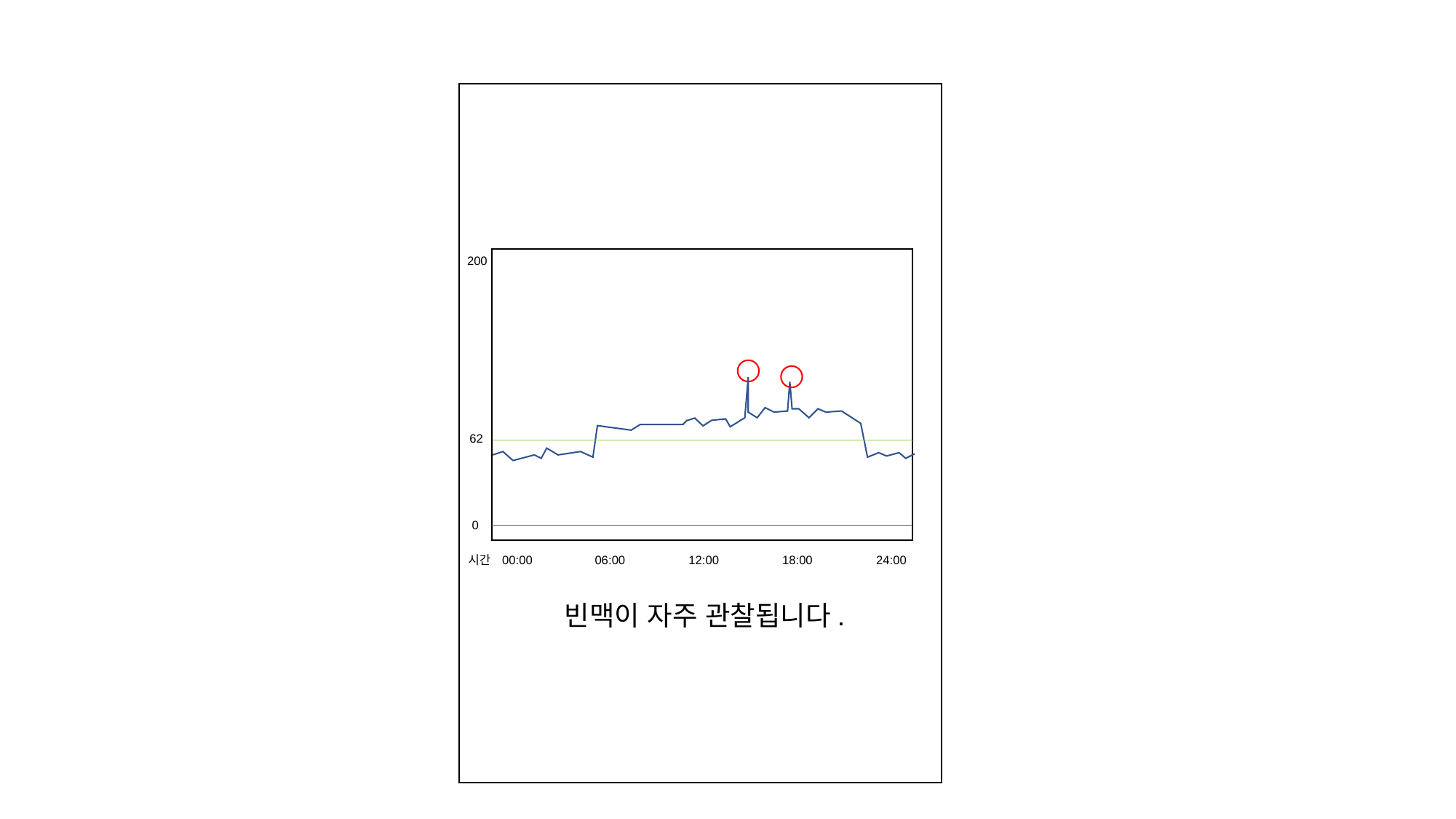

200

62
0
시간
00:00
06:00
12:00
18:00
24:00
빈맥이 자주 관찰됩니다.